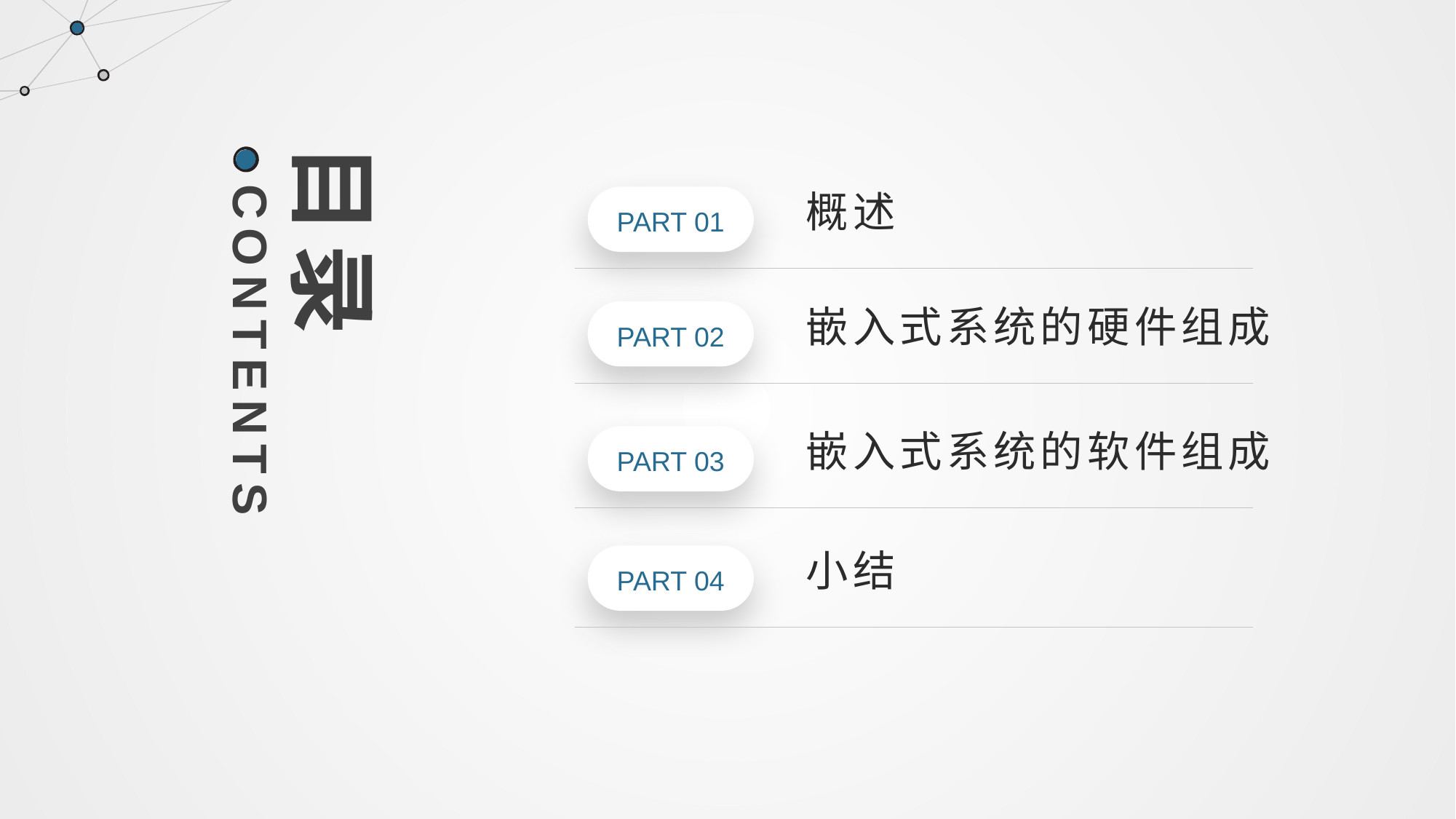

目录
CONTENTS

概述

PART 01
嵌入式系统的硬件组成

PART 02
嵌入式系统的软件组成

PART 03
小结

PART 04